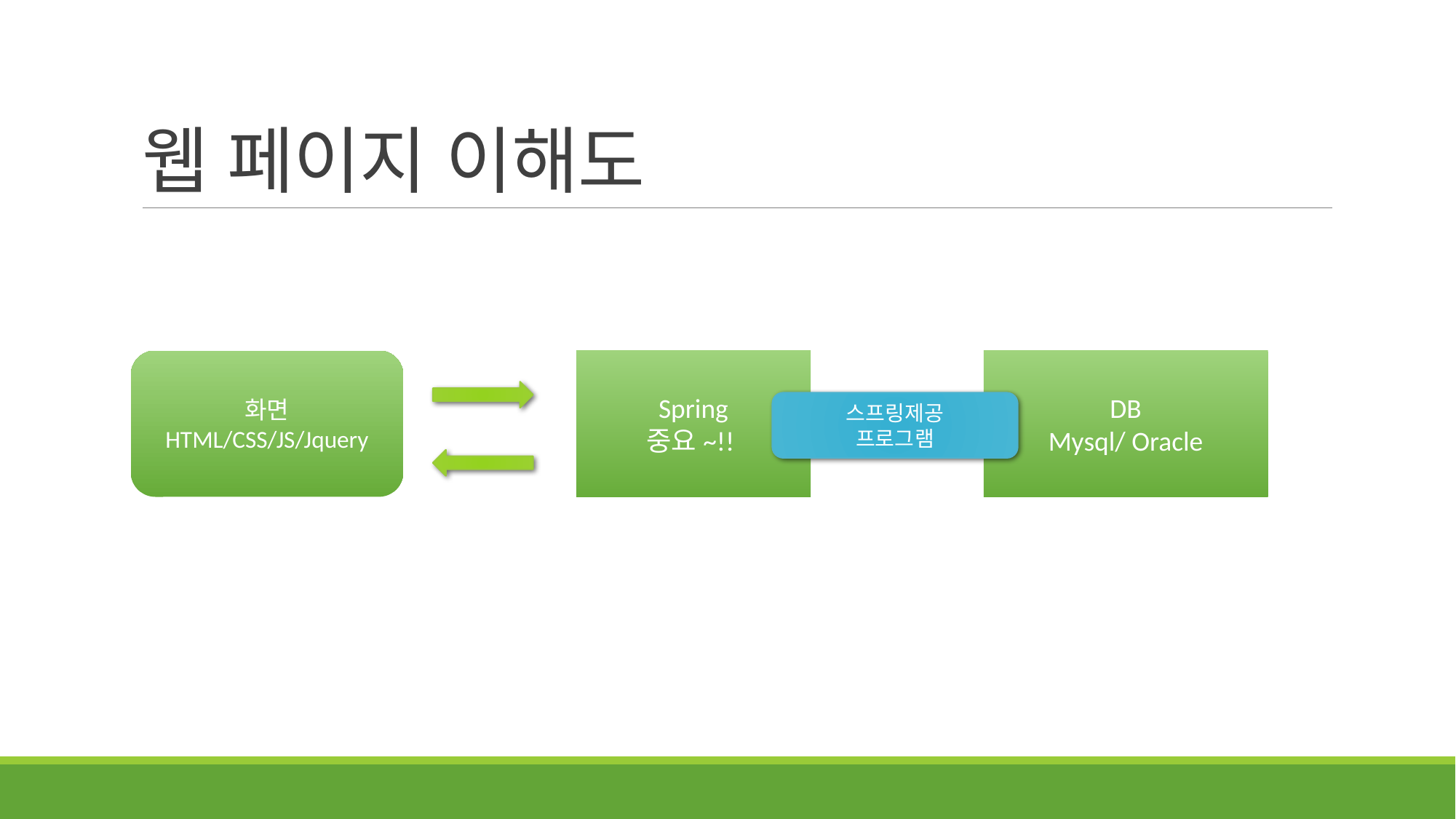

# 웹 페이지 이해도
Spring
중요~!!
DB
Mysql/ Oracle
화면
HTML/CSS/JS/Jquery

스프링제공
프로그램